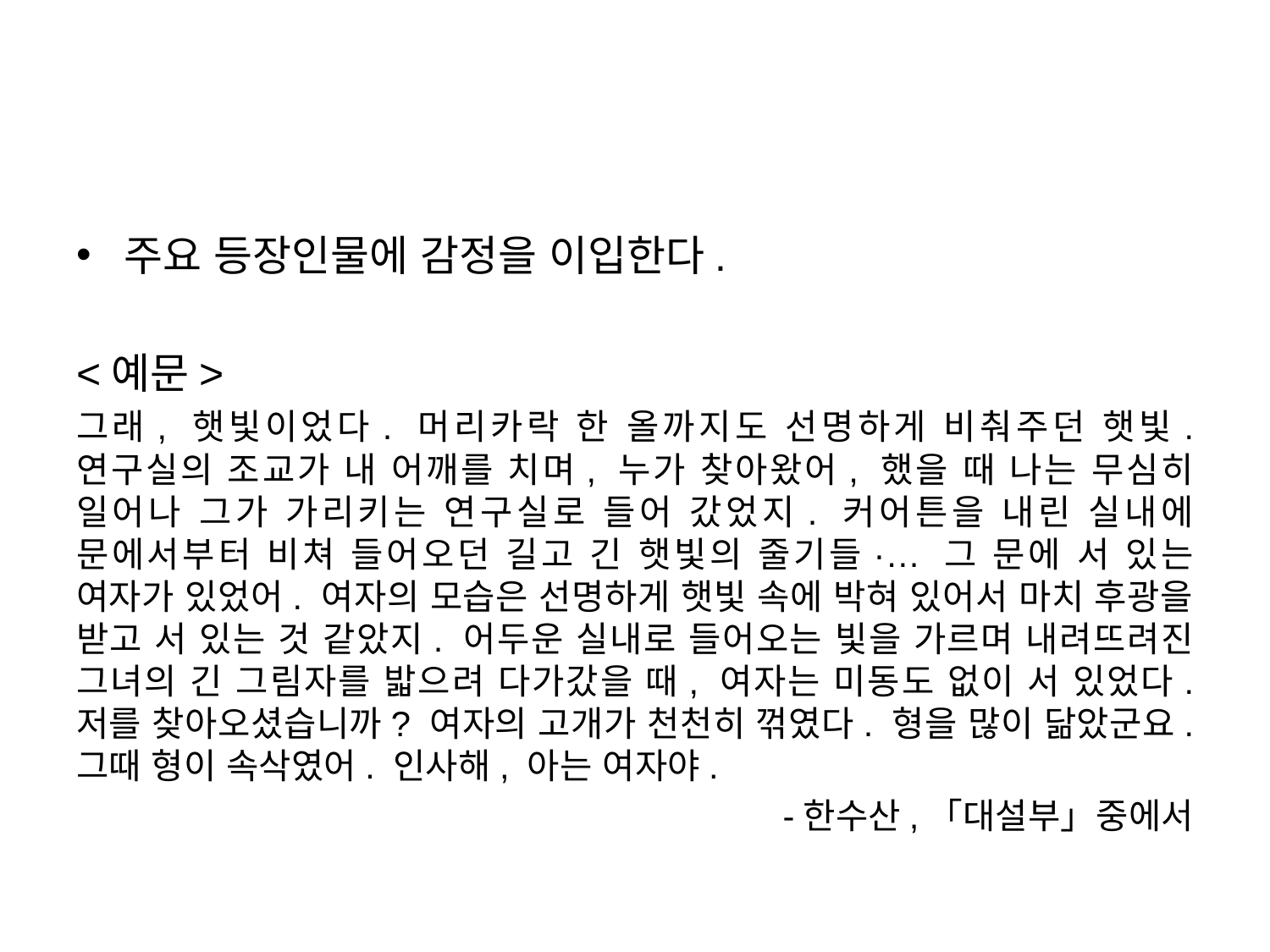

주요 등장인물에 감정을 이입한다.

<예문>
그래, 햇빛이었다. 머리카락 한 올까지도 선명하게 비춰주던 햇빛. 연구실의 조교가 내 어깨를 치며, 누가 찾아왔어, 했을 때 나는 무심히 일어나 그가 가리키는 연구실로 들어 갔었지. 커어튼을 내린 실내에 문에서부터 비쳐 들어오던 길고 긴 햇빛의 줄기들·… 그 문에 서 있는 여자가 있었어. 여자의 모습은 선명하게 햇빛 속에 박혀 있어서 마치 후광을 받고 서 있는 것 같았지. 어두운 실내로 들어오는 빛을 가르며 내려뜨려진 그녀의 긴 그림자를 밟으려 다가갔을 때, 여자는 미동도 없이 서 있었다. 저를 찾아오셨습니까? 여자의 고개가 천천히 꺾였다. 형을 많이 닮았군요. 그때 형이 속삭였어. 인사해, 아는 여자야.
-한수산,「대설부」중에서